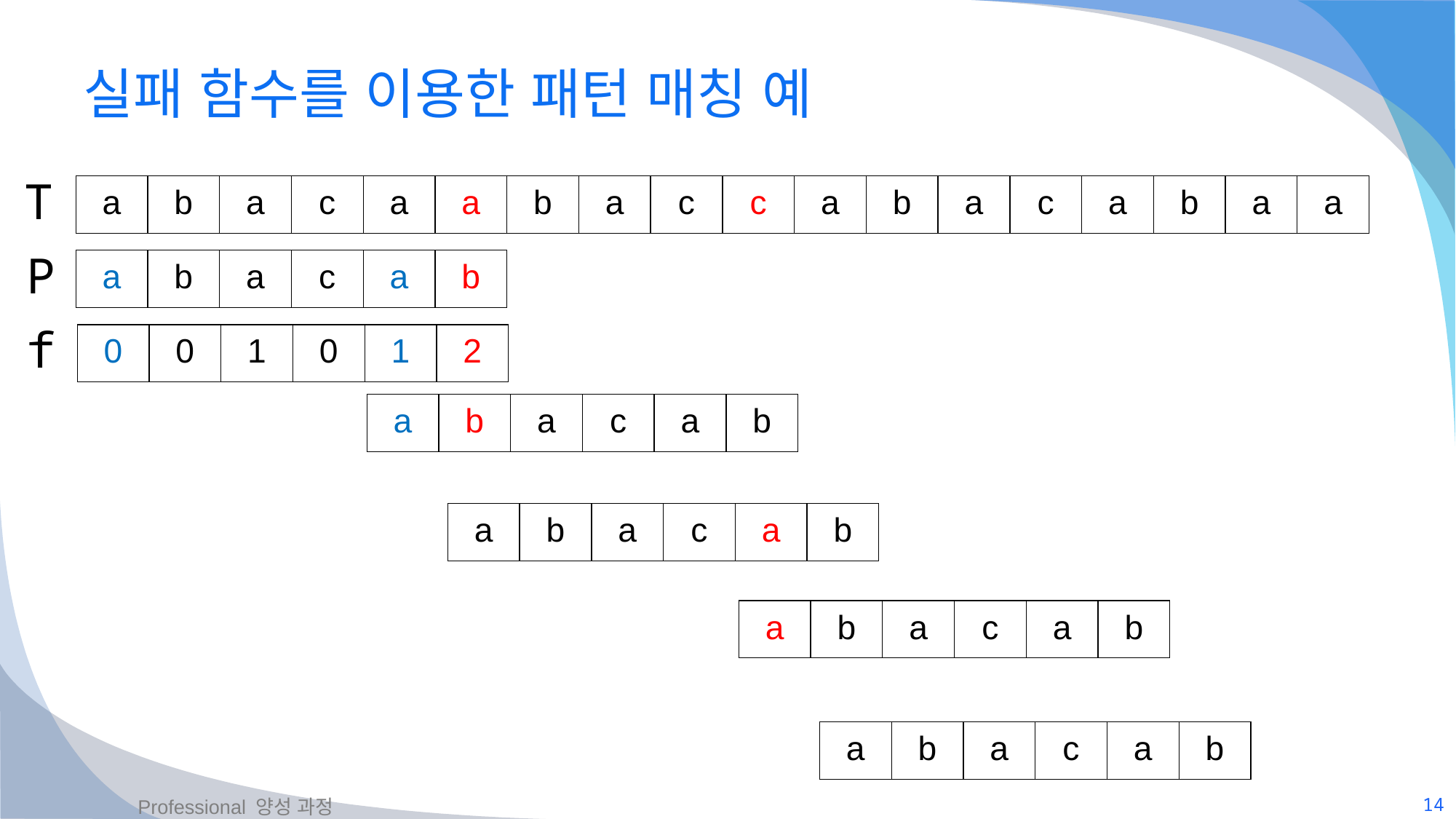

# 실패 함수를 이용한 패턴 매칭 예
T
| a | b | a | c | a | a | b | a | c | c | a | b | a | c | a | b | a | a |
| --- | --- | --- | --- | --- | --- | --- | --- | --- | --- | --- | --- | --- | --- | --- | --- | --- | --- |
P
| a | b | a | c | a | b |
| --- | --- | --- | --- | --- | --- |
f
| 0 | 0 | 1 | 0 | 1 | 2 |
| --- | --- | --- | --- | --- | --- |
| a | b | a | c | a | b |
| --- | --- | --- | --- | --- | --- |
| a | b | a | c | a | b |
| --- | --- | --- | --- | --- | --- |
| a | b | a | c | a | b |
| --- | --- | --- | --- | --- | --- |
| a | b | a | c | a | b |
| --- | --- | --- | --- | --- | --- |
14
Professional 양성 과정